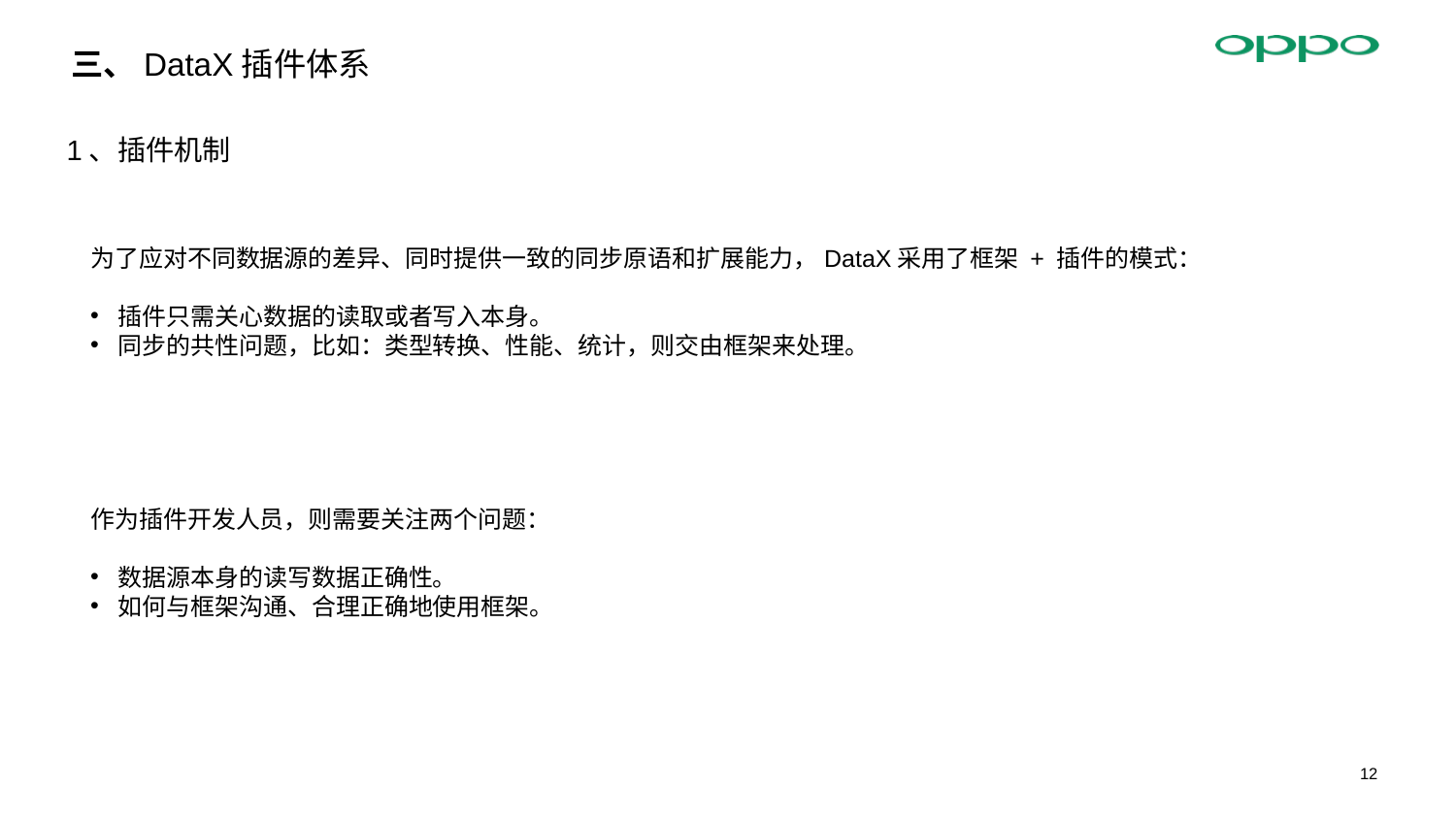

三、DataX插件体系
   1、插件机制

为了应对不同数据源的差异、同时提供一致的同步原语和扩展能力，DataX采用了框架 + 插件的模式：

插件只需关心数据的读取或者写入本身。
同步的共性问题，比如：类型转换、性能、统计，则交由框架来处理。

作为插件开发人员，则需要关注两个问题：

数据源本身的读写数据正确性。
如何与框架沟通、合理正确地使用框架。